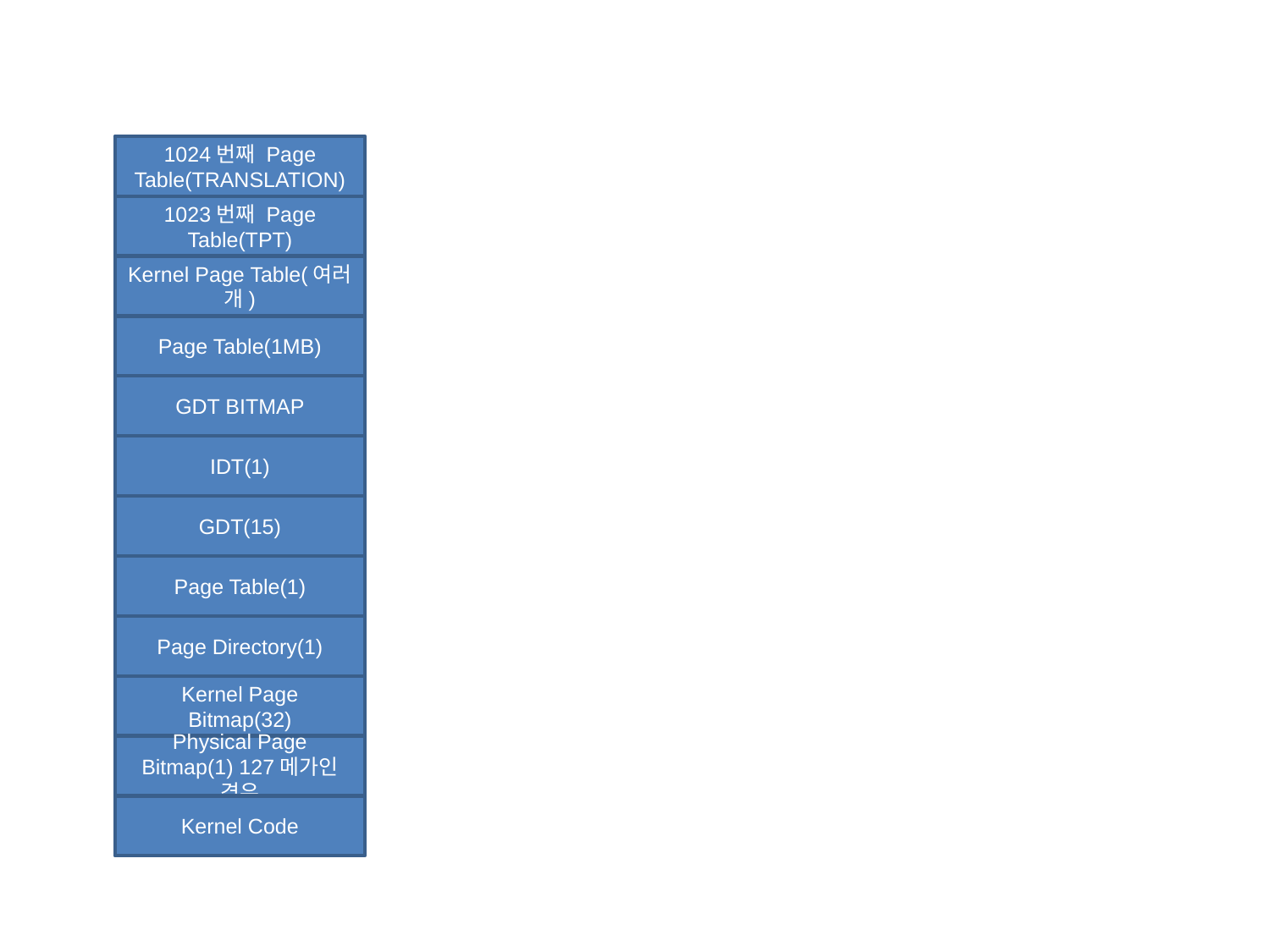

1024번째 Page Table(TRANSLATION)
1023번째 Page Table(TPT)
Kernel Page Table(여러 개)
Page Table(1MB)
GDT BITMAP
IDT(1)
GDT(15)
Page Table(1)
Page Directory(1)
Kernel Page Bitmap(32)
Physical Page Bitmap(1) 127메가인 경우
Kernel Code